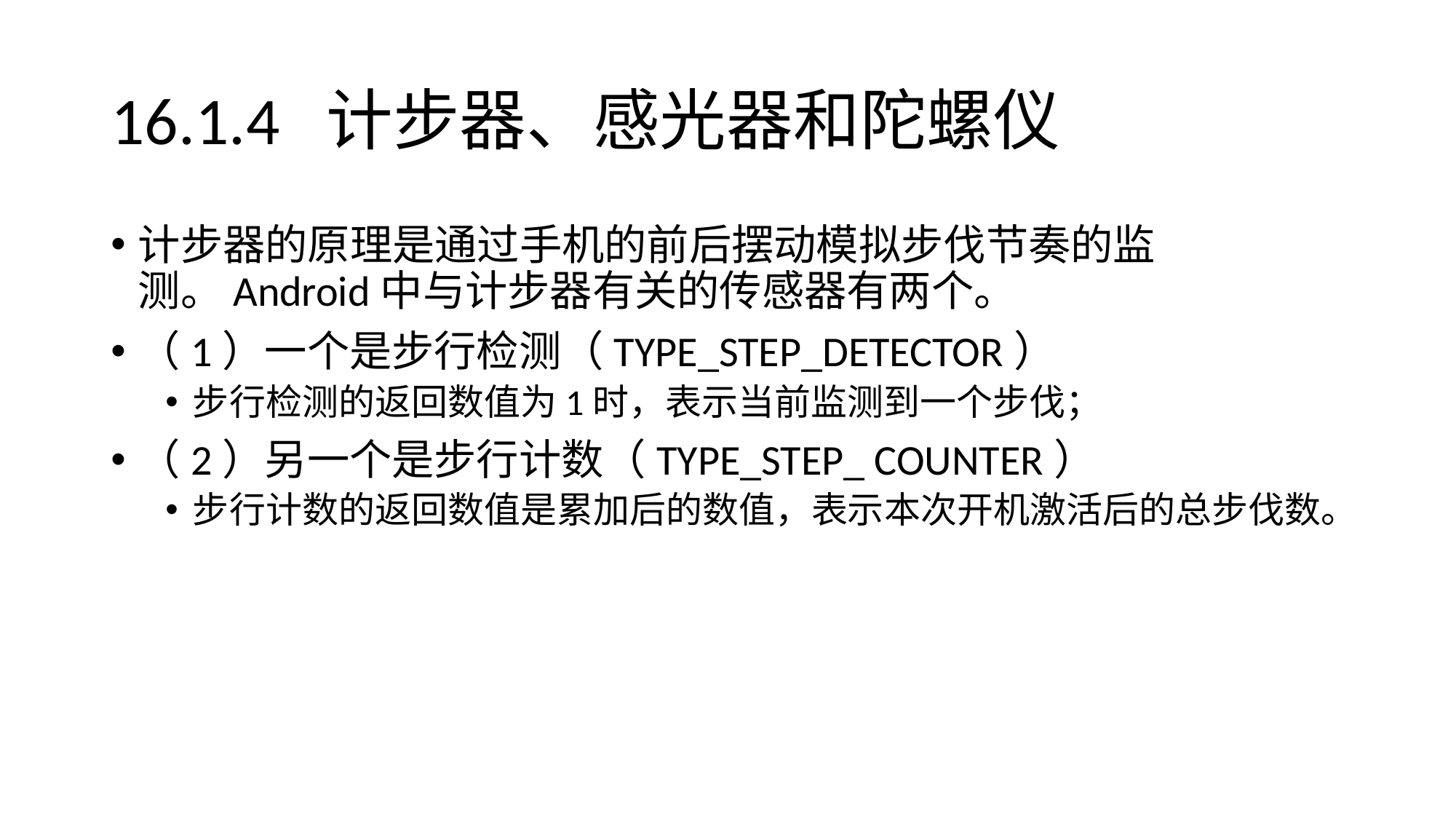

# 16.1.4  计步器、感光器和陀螺仪
计步器的原理是通过手机的前后摆动模拟步伐节奏的监测。Android中与计步器有关的传感器有两个。
（1）一个是步行检测（TYPE_STEP_DETECTOR）
步行检测的返回数值为1时，表示当前监测到一个步伐；
（2）另一个是步行计数（TYPE_STEP_ COUNTER）
步行计数的返回数值是累加后的数值，表示本次开机激活后的总步伐数。